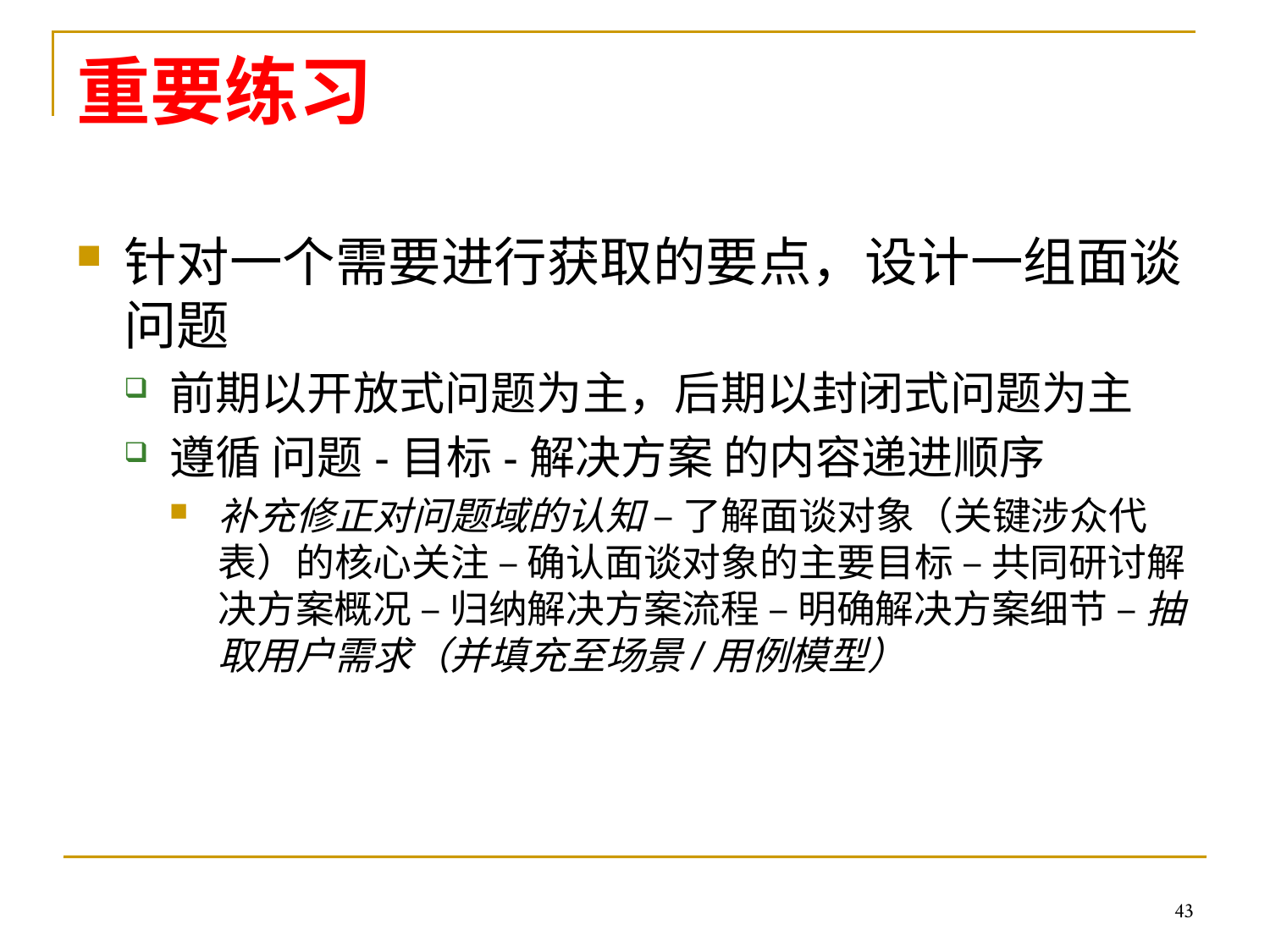

# 重要练习
针对一个需要进行获取的要点，设计一组面谈问题
前期以开放式问题为主，后期以封闭式问题为主
遵循 问题-目标-解决方案 的内容递进顺序
补充修正对问题域的认知 – 了解面谈对象（关键涉众代表）的核心关注 – 确认面谈对象的主要目标 – 共同研讨解决方案概况 – 归纳解决方案流程 – 明确解决方案细节 – 抽取用户需求（并填充至场景/用例模型）
43